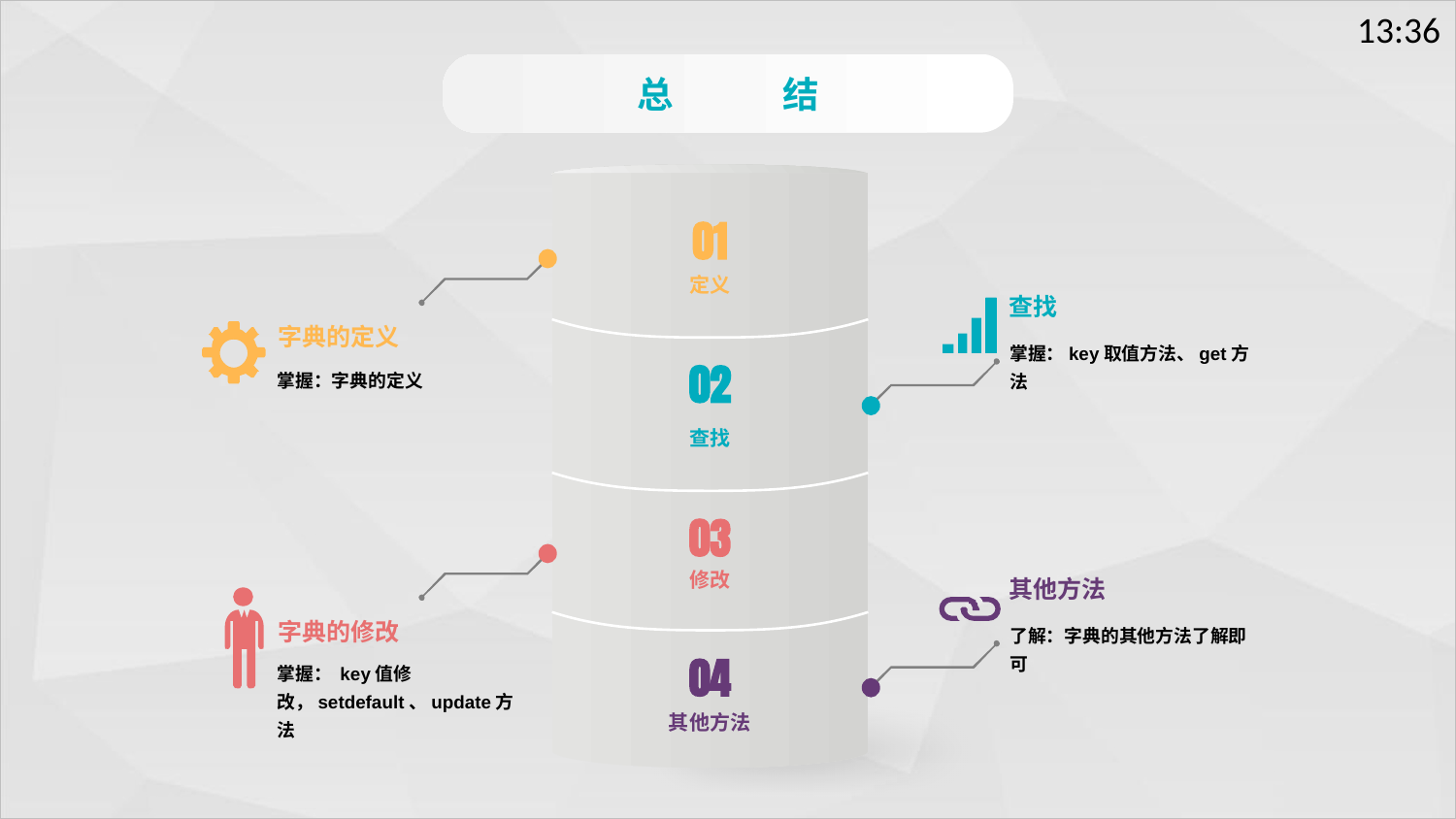

总	结

01
定义

查找

掌握：key取值方法、get方法
字典的定义

掌握：字典的定义
02
查找

03
修改

其他方法

了解：字典的其他方法了解即可

字典的修改
掌握： key值修改，setdefault、update方法

04
其他方法